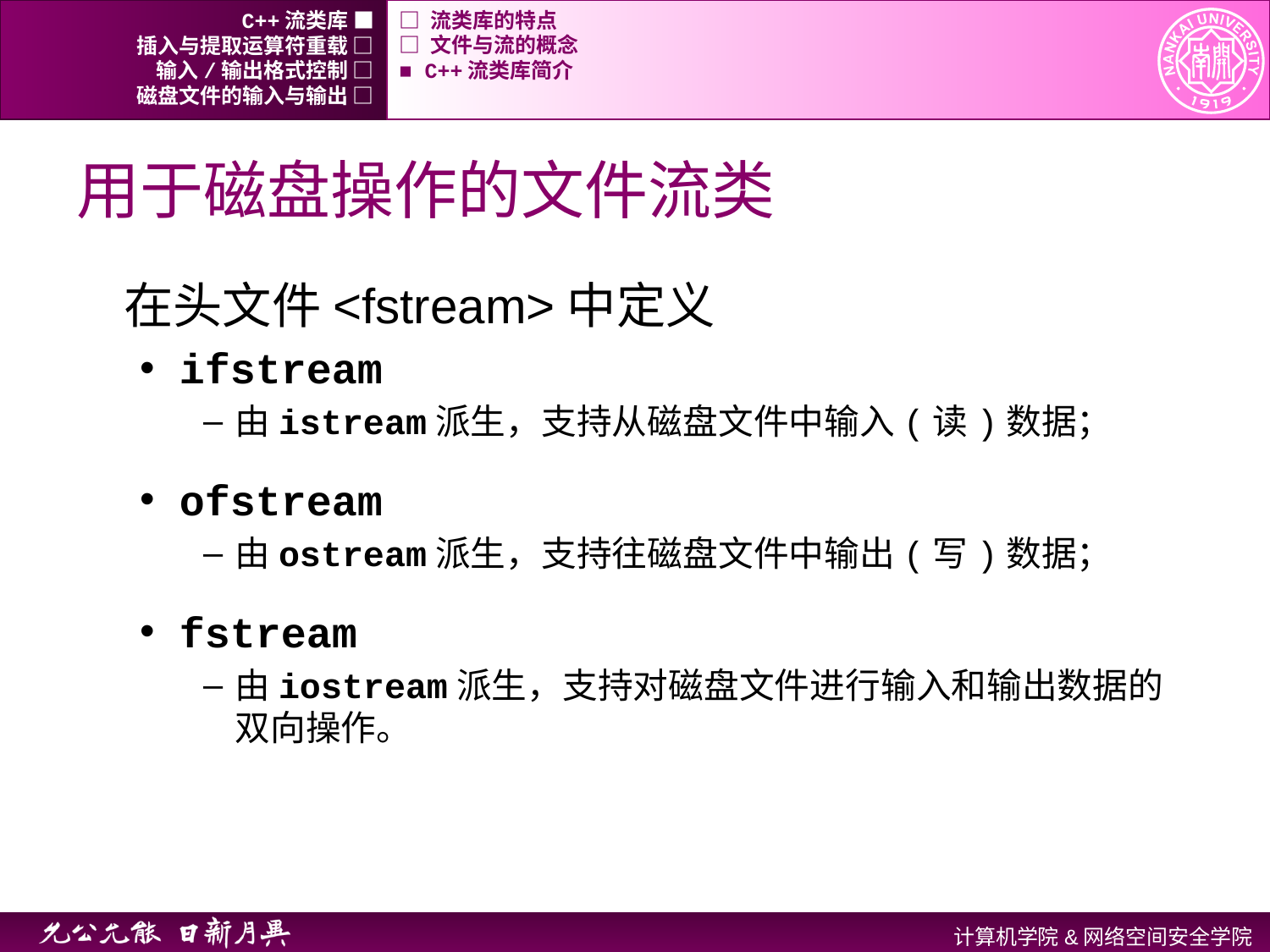

C++流类库 ■
□ 流类库的特点
插入与提取运算符重载 □
□ 文件与流的概念
输入/输出格式控制 □
■ C++流类库简介
磁盘文件的输入与输出 □
# 用于磁盘操作的文件流类
在头文件<fstream>中定义
ifstream
由istream派生，支持从磁盘文件中输入(读)数据；
ofstream
由ostream派生，支持往磁盘文件中输出(写)数据；
fstream
由iostream派生，支持对磁盘文件进行输入和输出数据的双向操作。